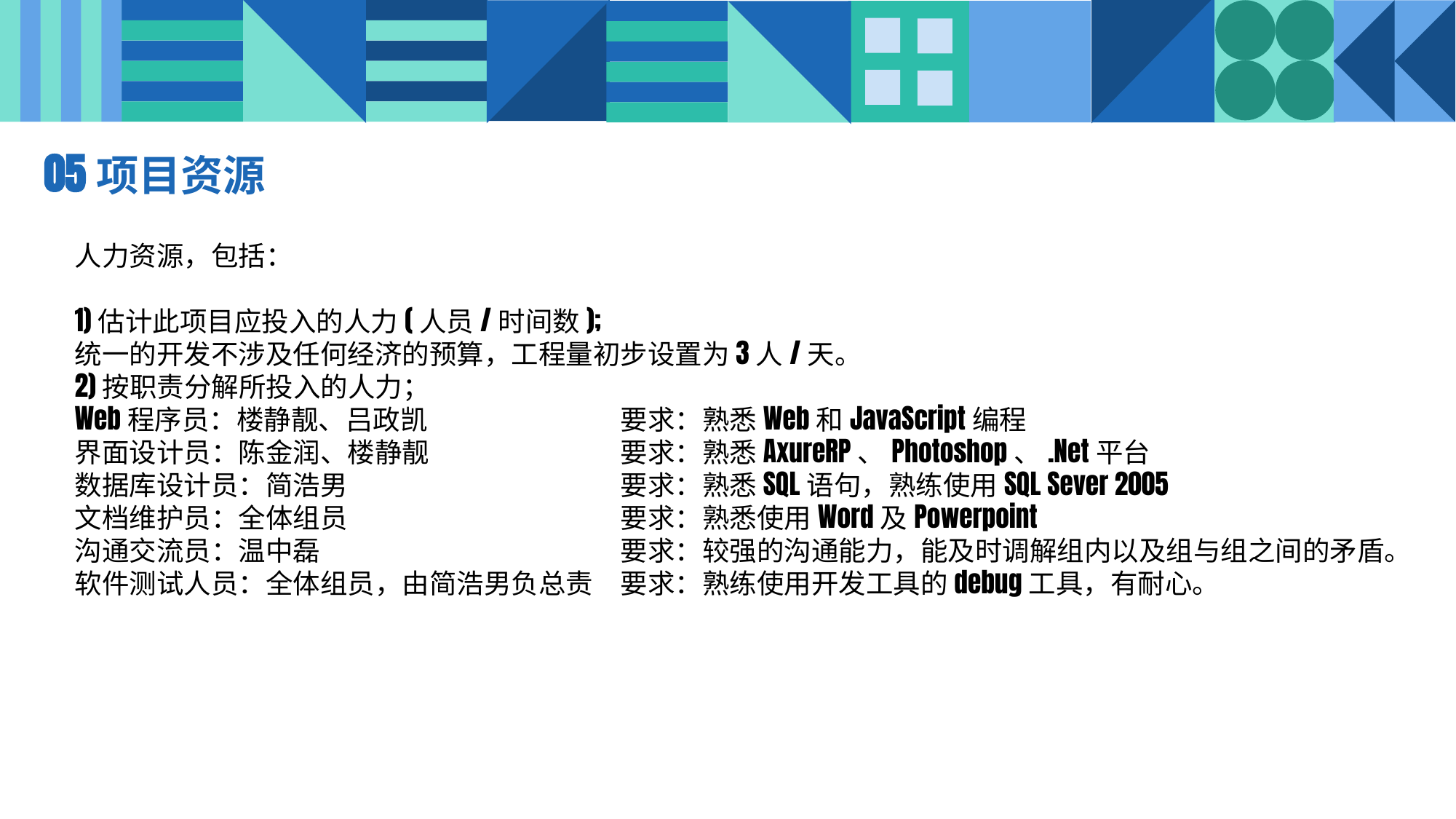

05项目资源
人力资源，包括：

1)估计此项目应投入的人力(人员/时间数);
统一的开发不涉及任何经济的预算，工程量初步设置为3人/天。
2)按职责分解所投入的人力；
Web程序员：楼静靓、吕政凯 		要求：熟悉Web和JavaScript编程
界面设计员：陈金润、楼静靓		要求：熟悉AxureRP、Photoshop、.Net平台
数据库设计员：简浩男			要求：熟悉SQL语句，熟练使用SQL Sever 2005
文档维护员：全体组员			要求：熟悉使用Word及Powerpoint
沟通交流员：温中磊			要求：较强的沟通能力，能及时调解组内以及组与组之间的矛盾。
软件测试人员：全体组员，由简浩男负总责	要求：熟练使用开发工具的debug工具，有耐心。